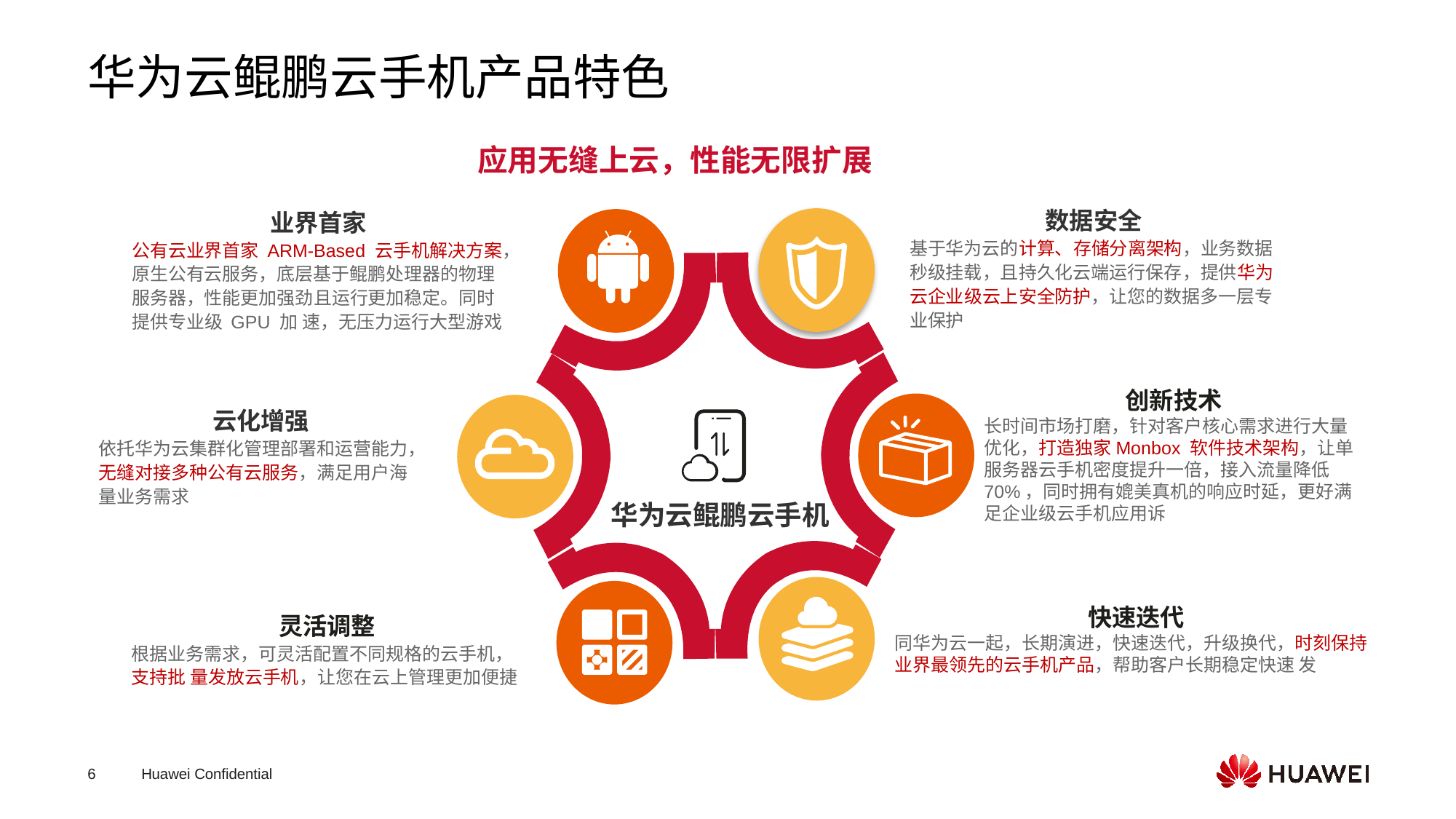

# 华为云鲲鹏云手机产品特色
应用无缝上云，性能无限扩展
数据安全
基于华为云的计算、存储分离架构，业务数据秒级挂载，且持久化云端运行保存，提供华为云企业级云上安全防护，让您的数据多一层专业保护
业界首家
公有云业界首家 ARM-Based 云手机解决方案，原生公有云服务，底层基于鲲鹏处理器的物理服务器，性能更加强劲且运行更加稳定。同时提供专业级 GPU 加 速，无压力运行大型游戏

创新技术
长时间市场打磨，针对客户核心需求进行大量优化，打造独家Monbox 软件技术架构，让单服务器云手机密度提升一倍，接入流量降低 70%，同时拥有媲美真机的响应时延，更好满足企业级云手机应用诉

云化增强
依托华为云集群化管理部署和运营能力，无缝对接多种公有云服务，满足用户海量业务需求

华为云鲲鹏云手机

快速迭代
同华为云一起，长期演进，快速迭代，升级换代，时刻保持业界最领先的云手机产品，帮助客户长期稳定快速 发
灵活调整
根据业务需求，可灵活配置不同规格的云手机，支持批 量发放云手机，让您在云上管理更加便捷